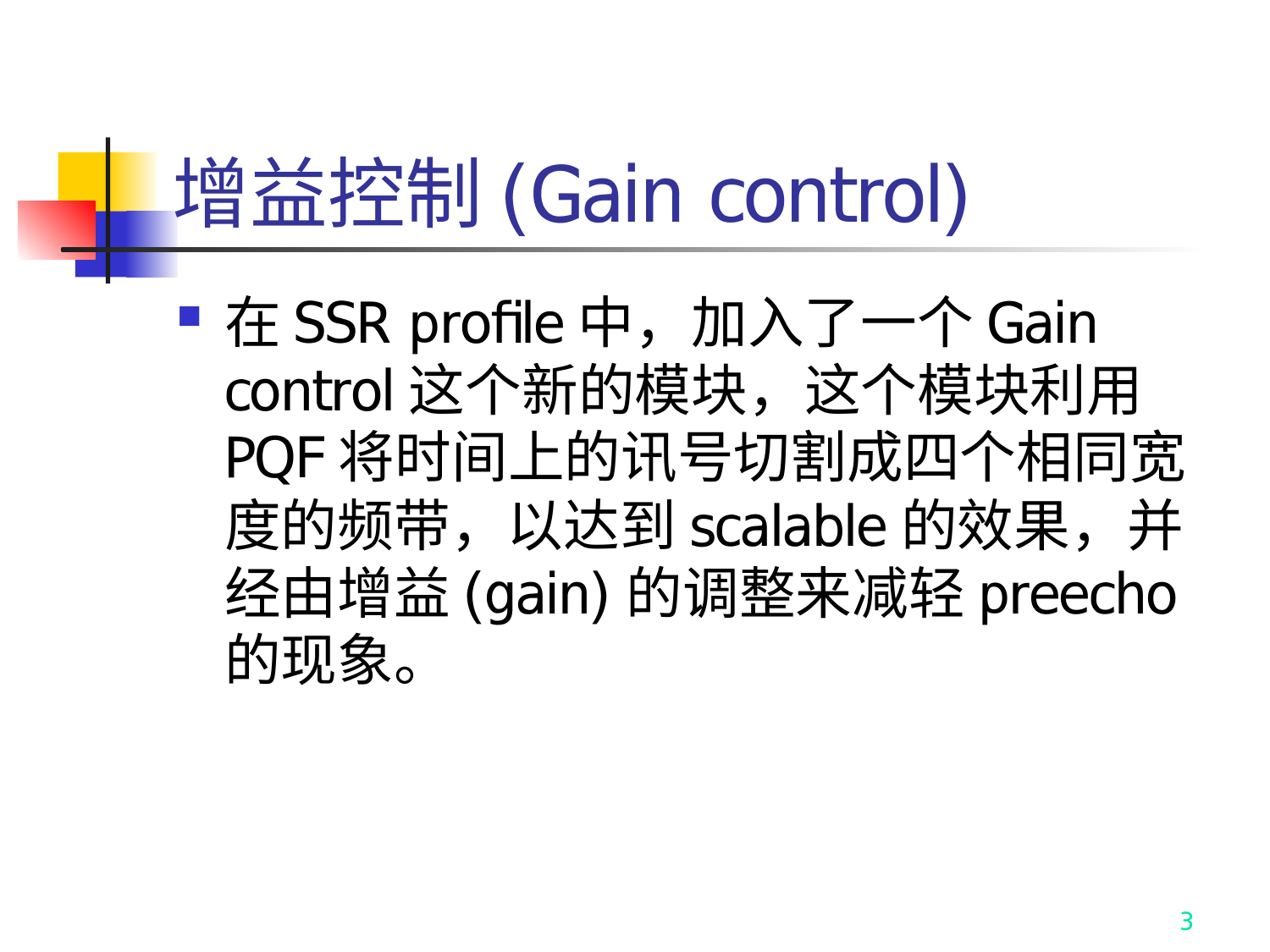

# 增益控制(Gain control)
在SSR profile中，加入了一个Gain control这个新的模块，这个模块利用PQF将时间上的讯号切割成四个相同宽度的频带，以达到scalable的效果，并经由增益(gain)的调整来减轻preecho的现象。
3